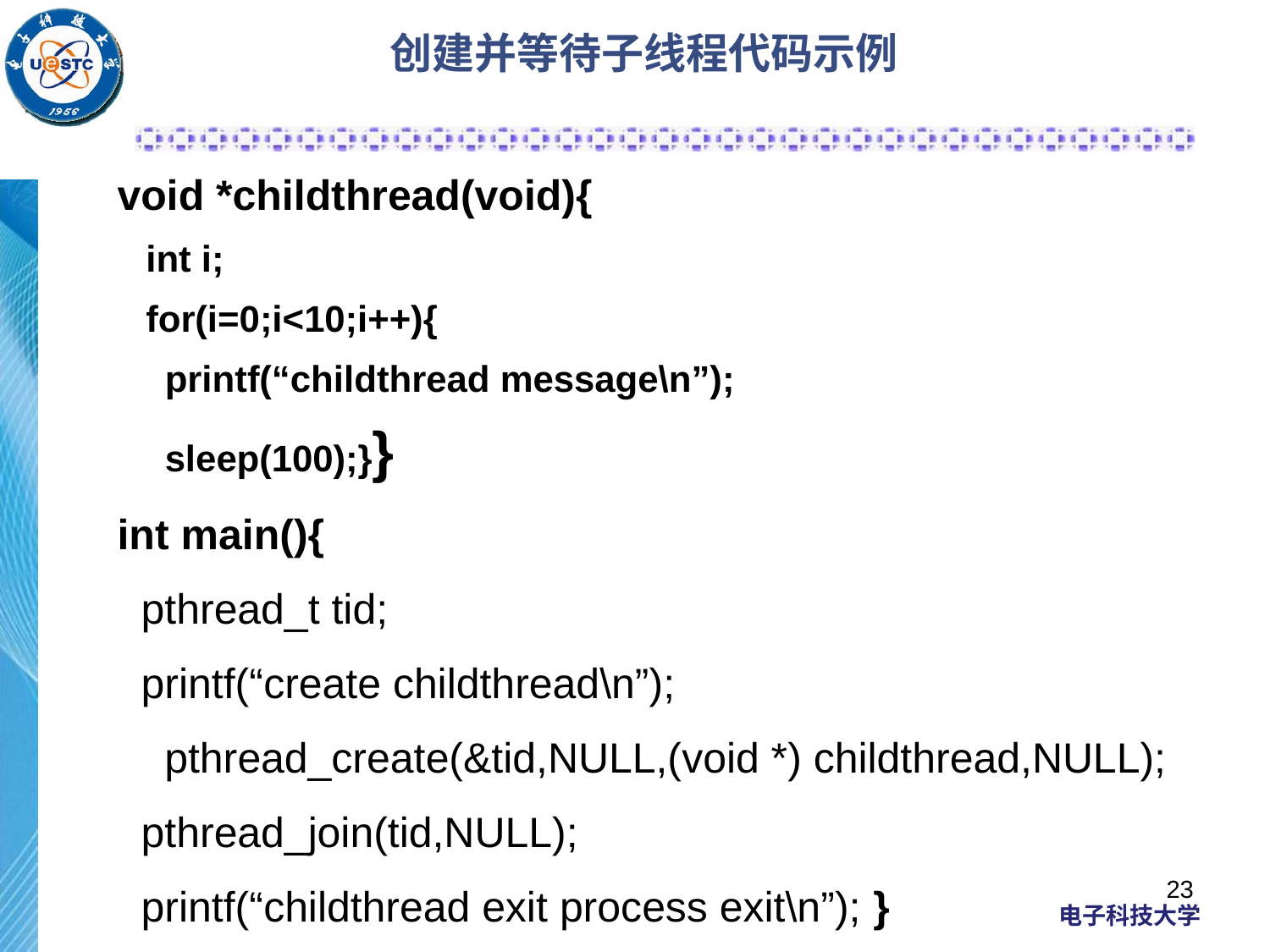

# 创建并等待子线程代码示例
void *childthread(void){
int i;
for(i=0;i<10;i++){
	printf(“childthread message\n”);
	sleep(100);}}
int main(){
	pthread_t tid;
	printf(“create childthread\n”);
    pthread_create(&tid,NULL,(void *) childthread,NULL);
	pthread_join(tid,NULL);
	printf(“childthread exit process exit\n”); }
23